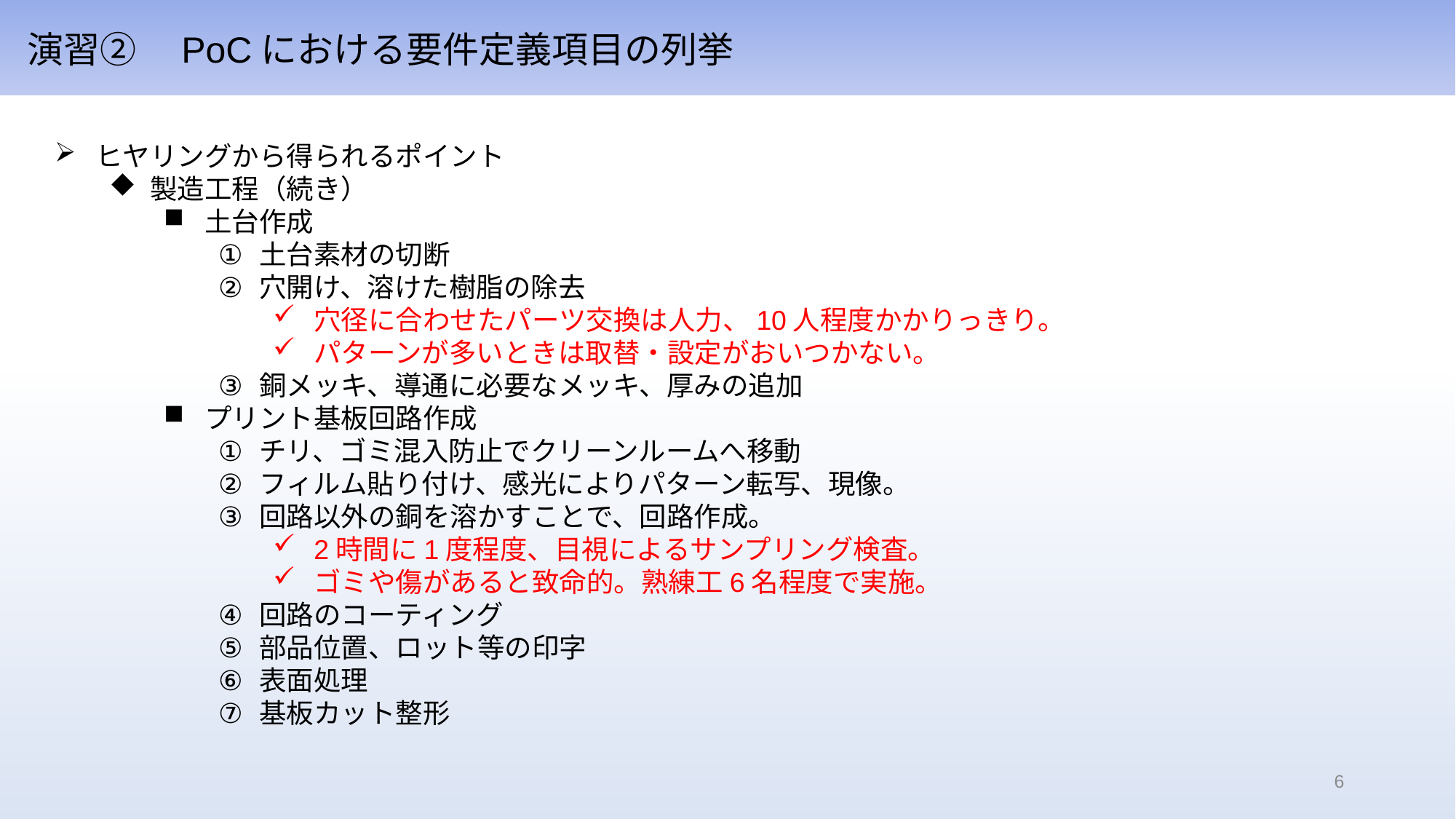

演習②　PoCにおける要件定義項目の列挙
ヒヤリングから得られるポイント
製造工程（続き）
土台作成
土台素材の切断
穴開け、溶けた樹脂の除去
穴径に合わせたパーツ交換は人力、10人程度かかりっきり。
パターンが多いときは取替・設定がおいつかない。
銅メッキ、導通に必要なメッキ、厚みの追加
プリント基板回路作成
チリ、ゴミ混入防止でクリーンルームへ移動
フィルム貼り付け、感光によりパターン転写、現像。
回路以外の銅を溶かすことで、回路作成。
2時間に1度程度、目視によるサンプリング検査。
ゴミや傷があると致命的。熟練工6名程度で実施。
回路のコーティング
部品位置、ロット等の印字
表面処理
基板カット整形

6